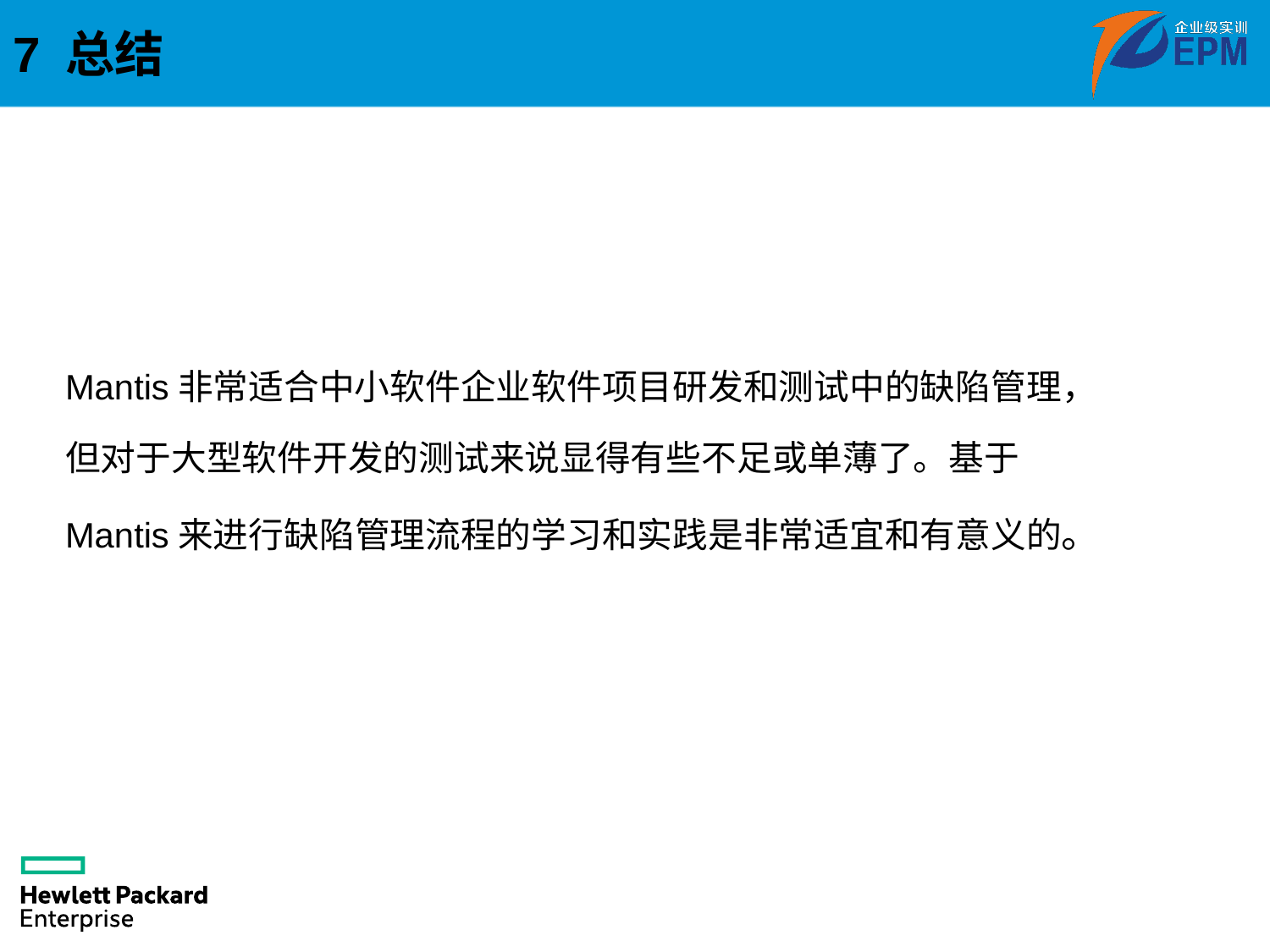

# 7 总结
Mantis非常适合中小软件企业软件项目研发和测试中的缺陷管理，
但对于大型软件开发的测试来说显得有些不足或单薄了。基于
Mantis来进行缺陷管理流程的学习和实践是非常适宜和有意义的。